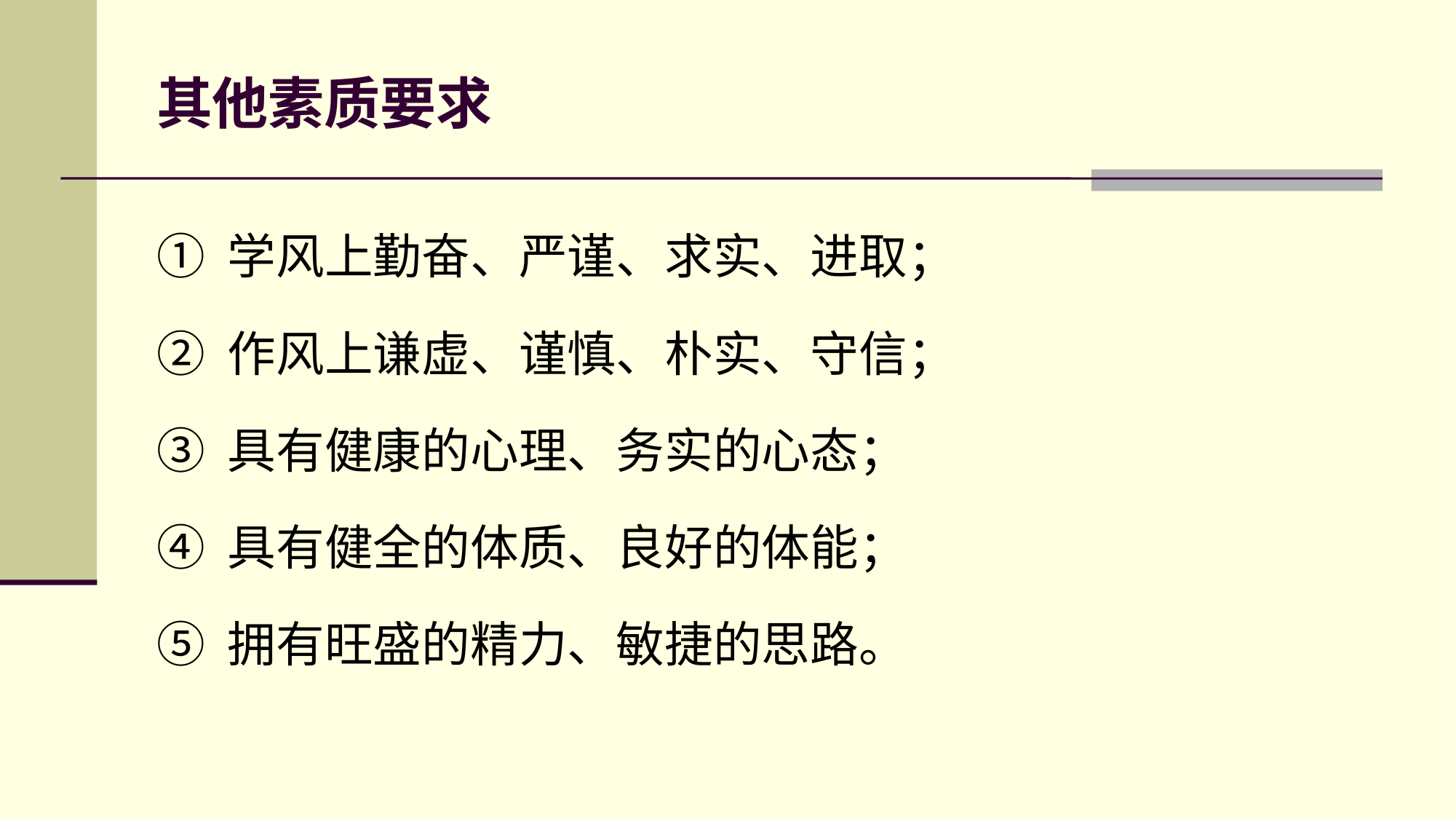

# 其他素质要求
① 学风上勤奋、严谨、求实、进取；
② 作风上谦虚、谨慎、朴实、守信；
③ 具有健康的心理、务实的心态；
④ 具有健全的体质、良好的体能；
⑤ 拥有旺盛的精力、敏捷的思路。